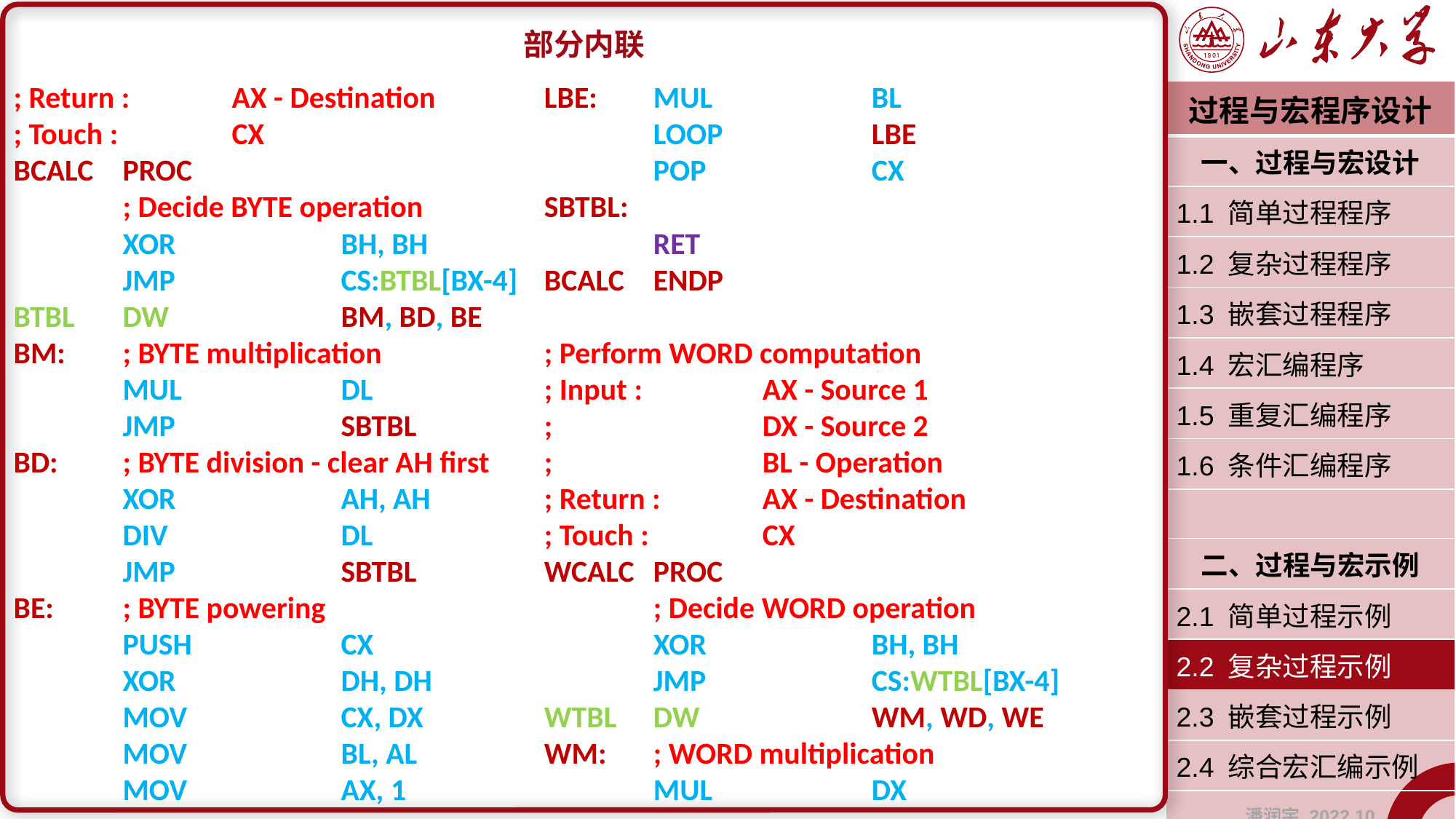

部分内联
; Return :	AX - Destination
; Touch :		CX
BCALC	PROC
	; Decide BYTE operation
	XOR		BH, BH
	JMP		CS:BTBL[BX-4]
BTBL	DW		BM, BD, BE
BM:	; BYTE multiplication
	MUL		DL
	JMP		SBTBL
BD:	; BYTE division - clear AH first
	XOR		AH, AH
	DIV		DL
	JMP		SBTBL
BE:	; BYTE powering
	PUSH		CX
	XOR		DH, DH
	MOV		CX, DX
	MOV		BL, AL
	MOV		AX, 1
LBE:	MUL		BL
	LOOP		LBE
	POP		CX
SBTBL:
	RET
BCALC	ENDP

; Perform WORD computation
; Input :		AX - Source 1
;		DX - Source 2
;		BL - Operation
; Return :	AX - Destination
; Touch :		CX
WCALC	PROC
	; Decide WORD operation
	XOR		BH, BH
	JMP		CS:WTBL[BX-4]
WTBL	DW		WM, WD, WE
WM:	; WORD multiplication
	MUL		DX
| 过程与宏程序设计 |
| --- |
| 一、过程与宏设计 |
| 1.1 简单过程程序 |
| 1.2 复杂过程程序 |
| 1.3 嵌套过程程序 |
| 1.4 宏汇编程序 |
| 1.5 重复汇编程序 |
| 1.6 条件汇编程序 |
|  |
| 二、过程与宏示例 |
| 2.1 简单过程示例 |
| 2.2 复杂过程示例 |
| 2.3 嵌套过程示例 |
| 2.4 综合宏汇编示例 |
| 潘润宇 2022.10 |